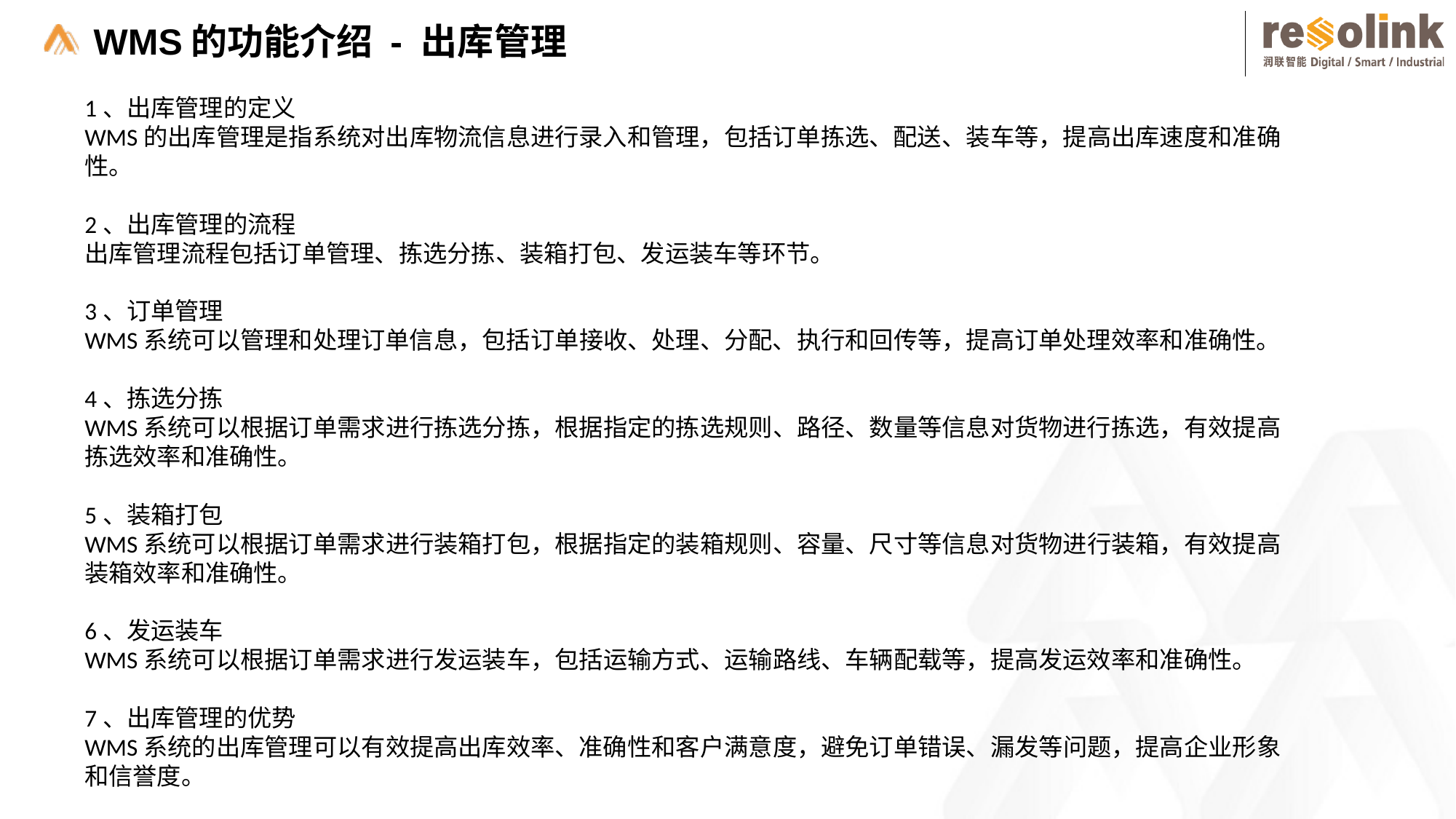

WMS的功能介绍 - 出库管理
1、出库管理的定义
WMS的出库管理是指系统对出库物流信息进行录入和管理，包括订单拣选、配送、装车等，提高出库速度和准确性。

2、出库管理的流程
出库管理流程包括订单管理、拣选分拣、装箱打包、发运装车等环节。

3、订单管理
WMS系统可以管理和处理订单信息，包括订单接收、处理、分配、执行和回传等，提高订单处理效率和准确性。

4、拣选分拣
WMS系统可以根据订单需求进行拣选分拣，根据指定的拣选规则、路径、数量等信息对货物进行拣选，有效提高拣选效率和准确性。

5、装箱打包
WMS系统可以根据订单需求进行装箱打包，根据指定的装箱规则、容量、尺寸等信息对货物进行装箱，有效提高装箱效率和准确性。

6、发运装车
WMS系统可以根据订单需求进行发运装车，包括运输方式、运输路线、车辆配载等，提高发运效率和准确性。

7、出库管理的优势
WMS系统的出库管理可以有效提高出库效率、准确性和客户满意度，避免订单错误、漏发等问题，提高企业形象和信誉度。